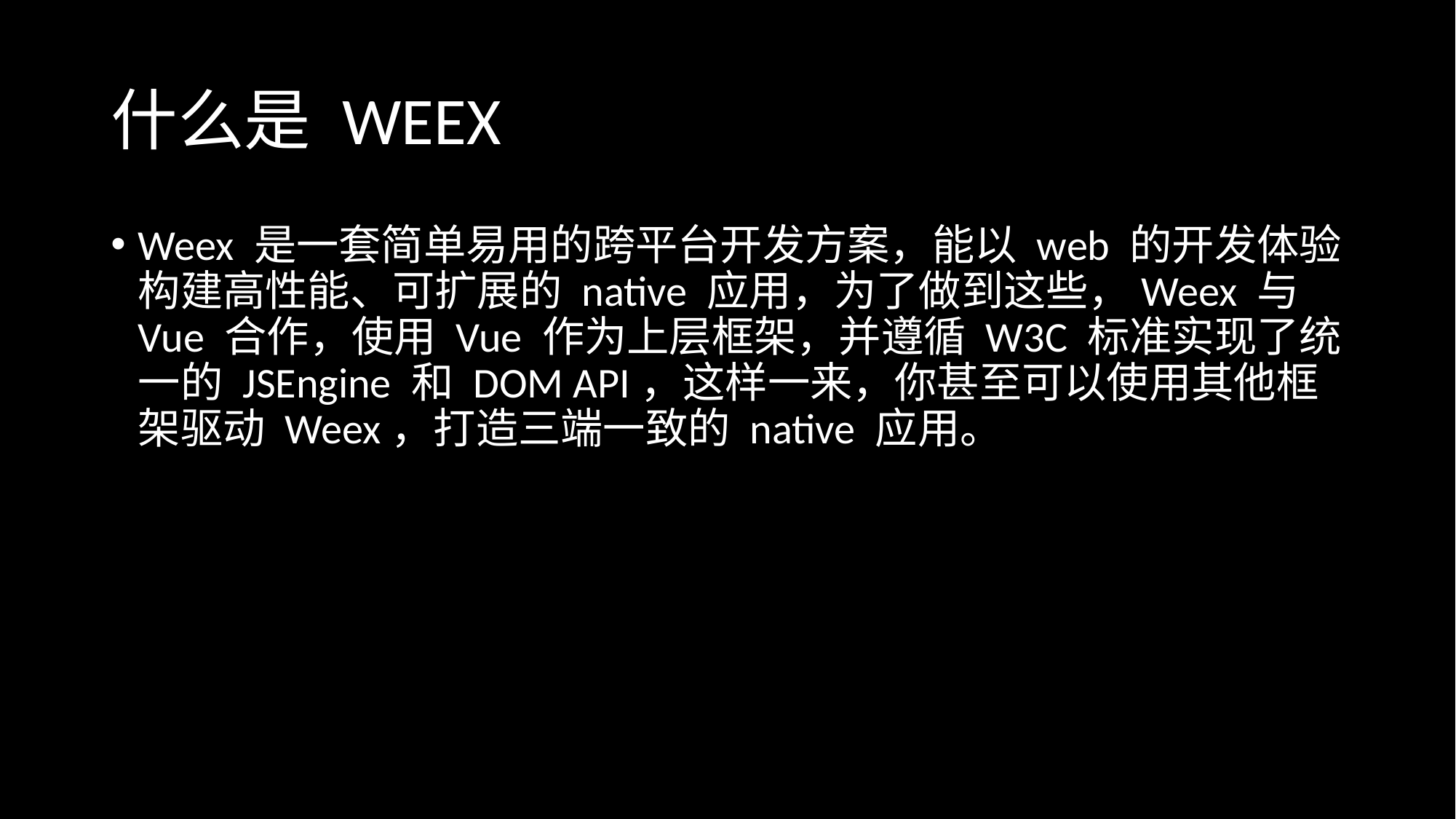

# 什么是 WEEX
Weex 是一套简单易用的跨平台开发方案，能以 web 的开发体验构建高性能、可扩展的 native 应用，为了做到这些，Weex 与 Vue 合作，使用 Vue 作为上层框架，并遵循 W3C 标准实现了统一的 JSEngine 和 DOM API，这样一来，你甚至可以使用其他框架驱动 Weex，打造三端一致的 native 应用。